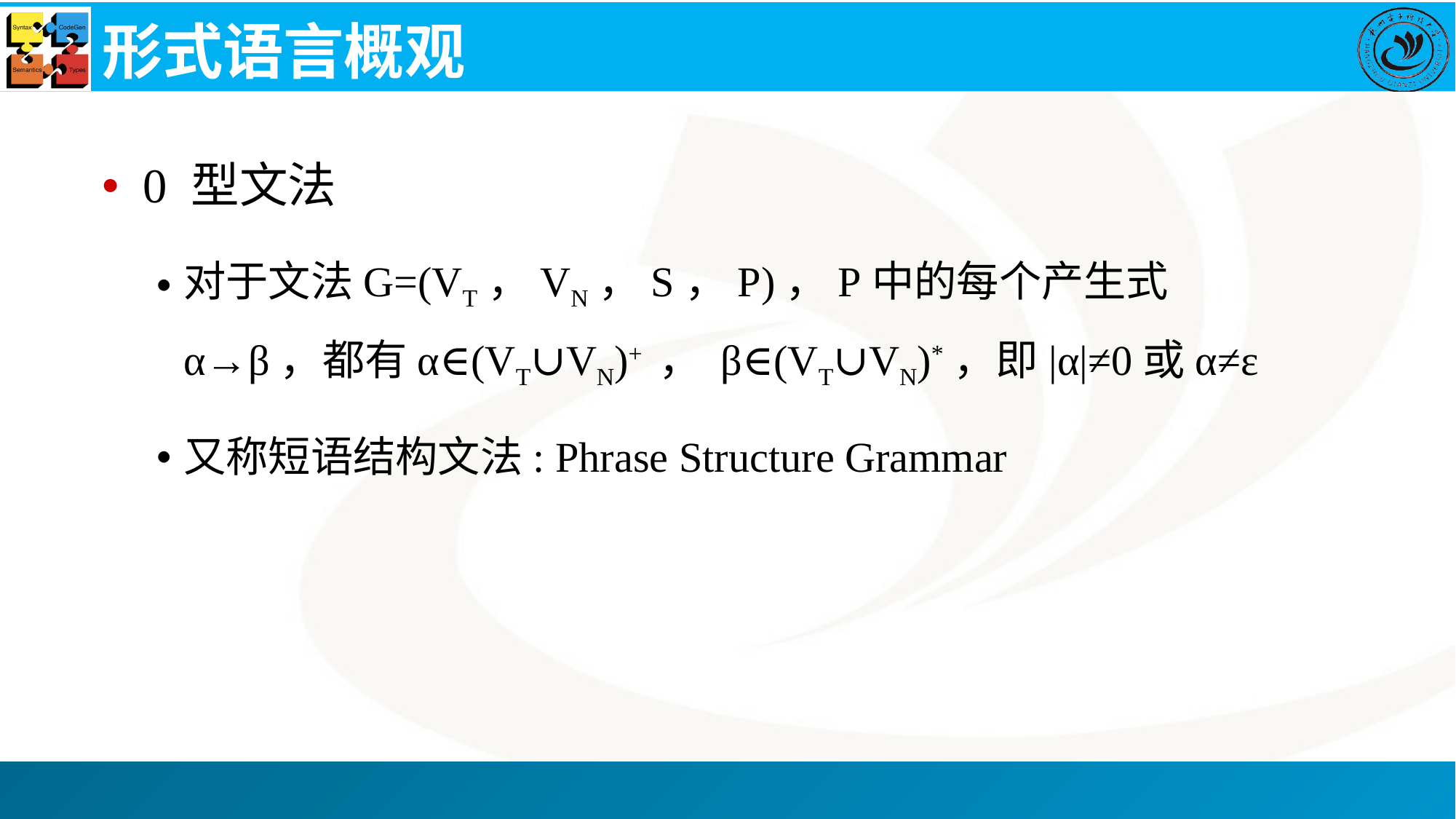

# 形式语言概观
0 型文法
对于文法G=(VT，VN，S，P)，P中的每个产生式α→β，都有α∈(VT∪VN)+ ， β∈(VT∪VN)*，即|α|≠0或α≠ε
又称短语结构文法: Phrase Structure Grammar
81